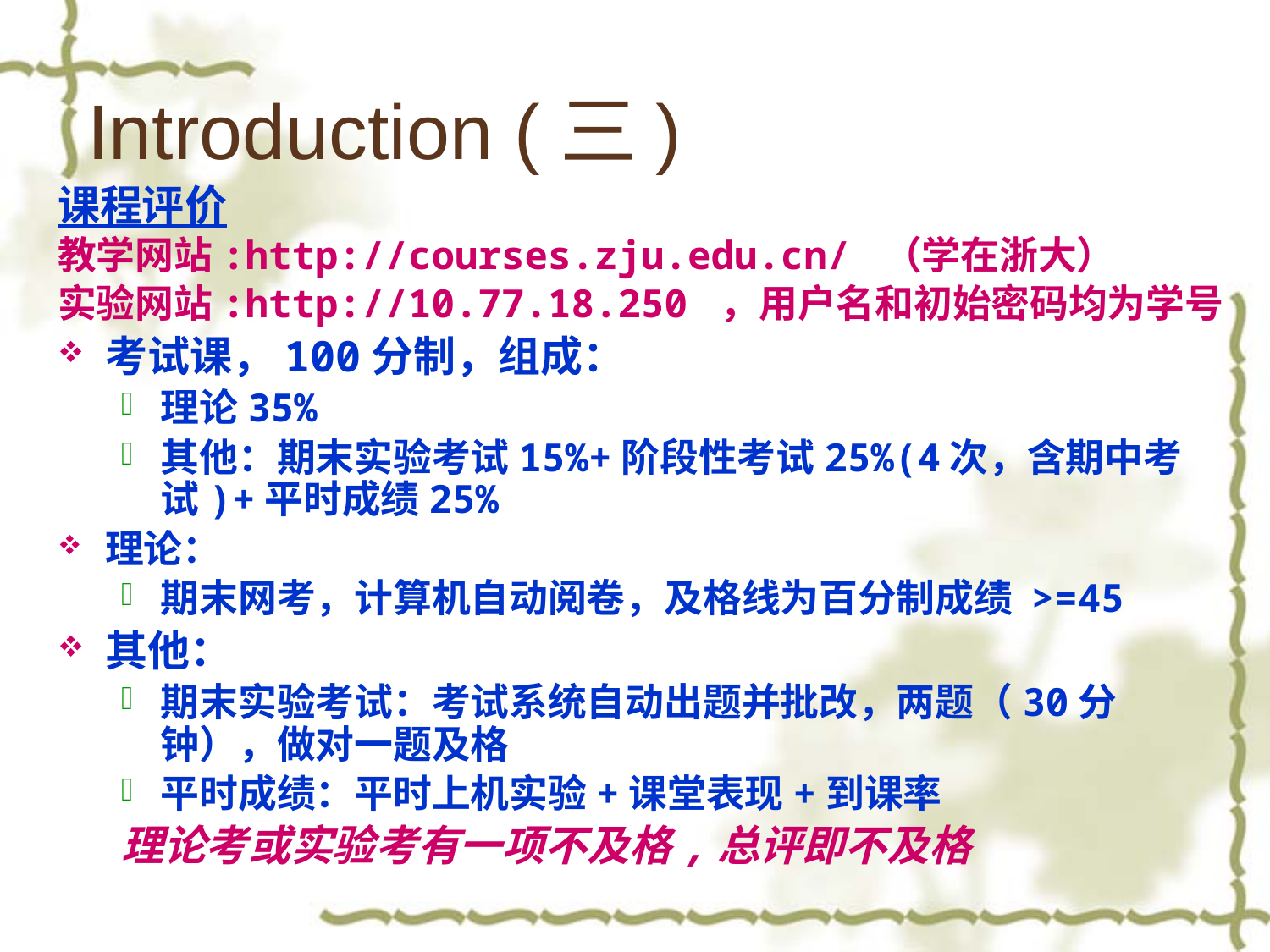

# Introduction (三)
课程评价
教学网站:http://courses.zju.edu.cn/ （学在浙大）
实验网站:http://10.77.18.250 ，用户名和初始密码均为学号
考试课，100分制，组成：
理论35%
其他：期末实验考试15%+阶段性考试25%(4次，含期中考试)+平时成绩25%
理论：
期末网考，计算机自动阅卷，及格线为百分制成绩 >=45
其他：
期末实验考试：考试系统自动出题并批改，两题（30分钟），做对一题及格
平时成绩：平时上机实验+课堂表现+到课率
理论考或实验考有一项不及格,总评即不及格